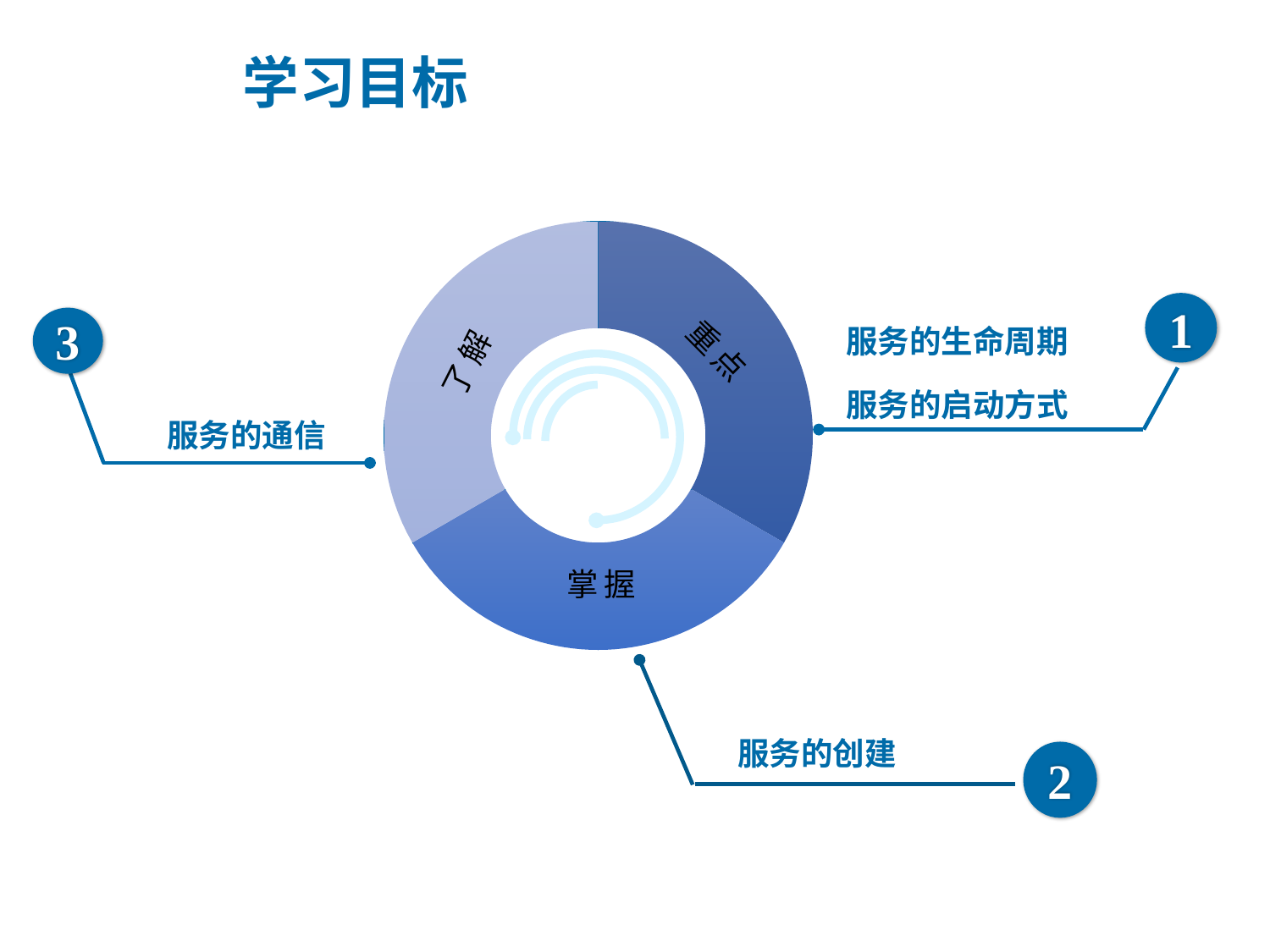

学习目标

### Chart

| Category | 销售额 |
|---|---|
| 掌握知识 | 3.333333333 |
| 理解知识 | 3.333333333 |
| 了解知识 | 3.333333333 |
了解
重点
掌握
服务的生命周期
服务的启动方式
1

服务的通信
3

2
服务的创建